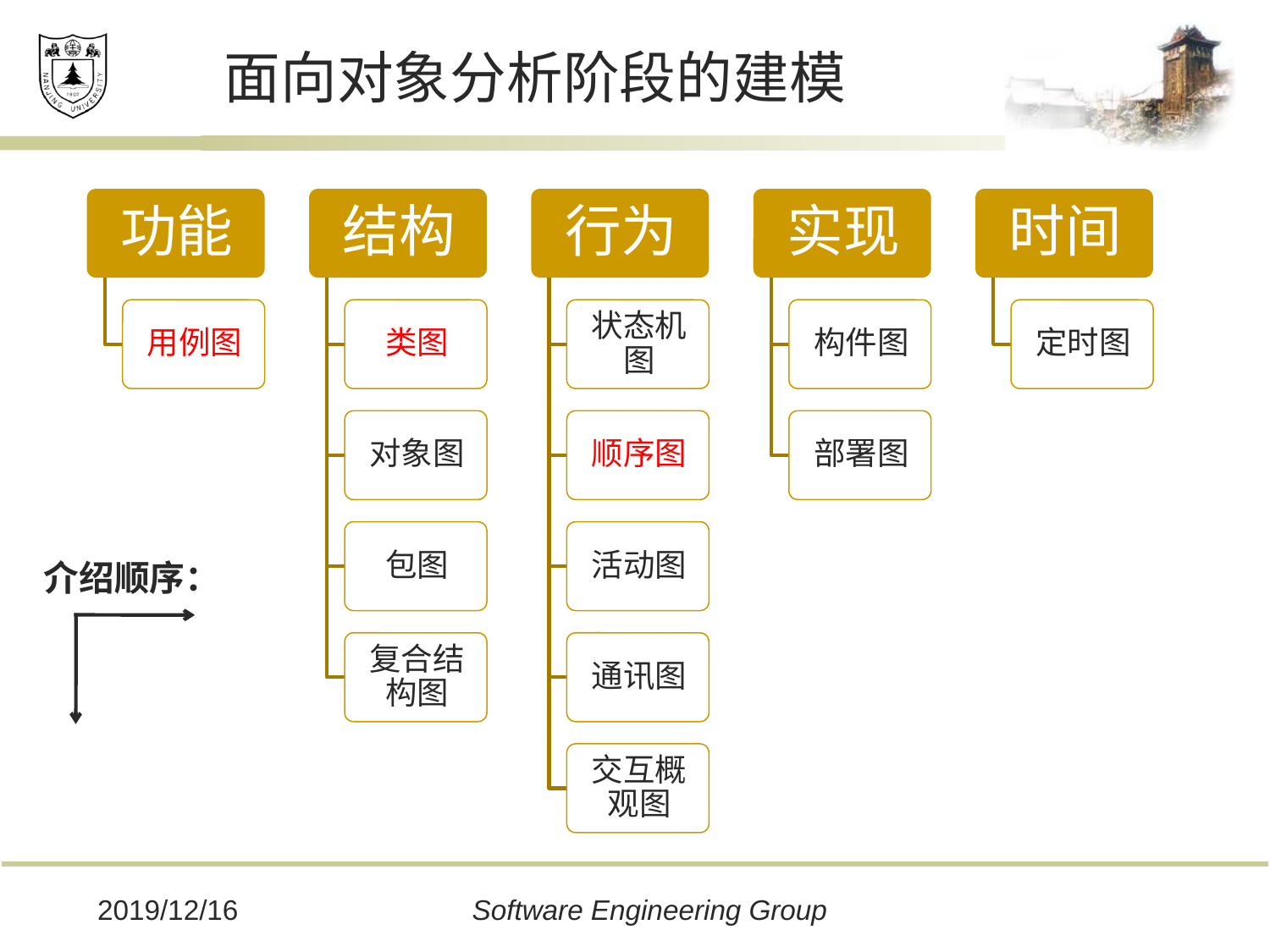

# 面向对象分析阶段的建模
功能
用例图
结构
类图
对象图
包图
复合结构图
行为
状态机图
顺序图
活动图
通讯图
交互概观图
实现
构件图
部署图
时间
定时图
介绍顺序：
2019/12/16
Software Engineering Group